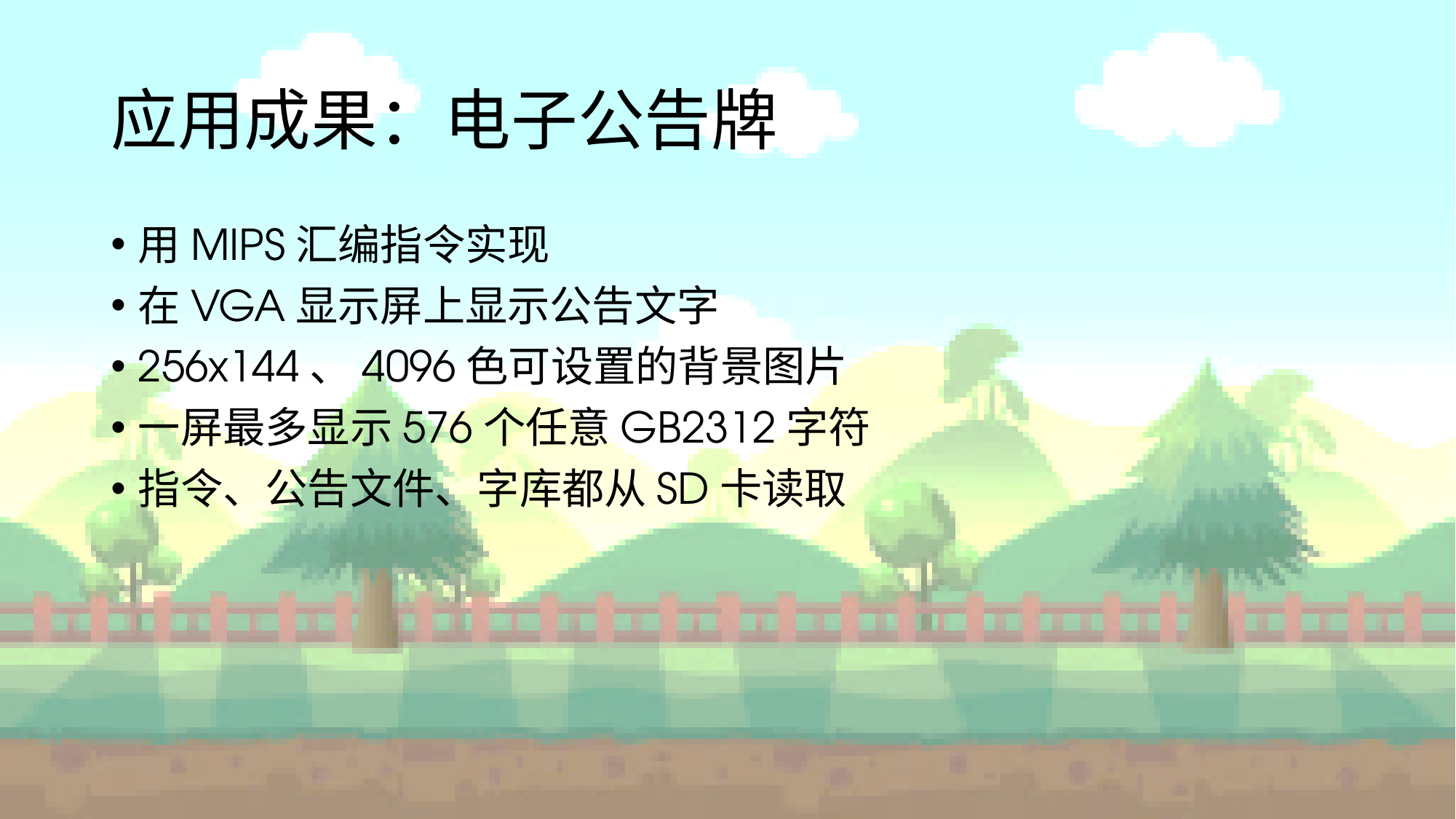

# 应用成果：电子公告牌
用MIPS汇编指令实现
在VGA显示屏上显示公告文字
256x144、4096色可设置的背景图片
一屏最多显示576个任意GB2312字符
指令、公告文件、字库都从SD卡读取